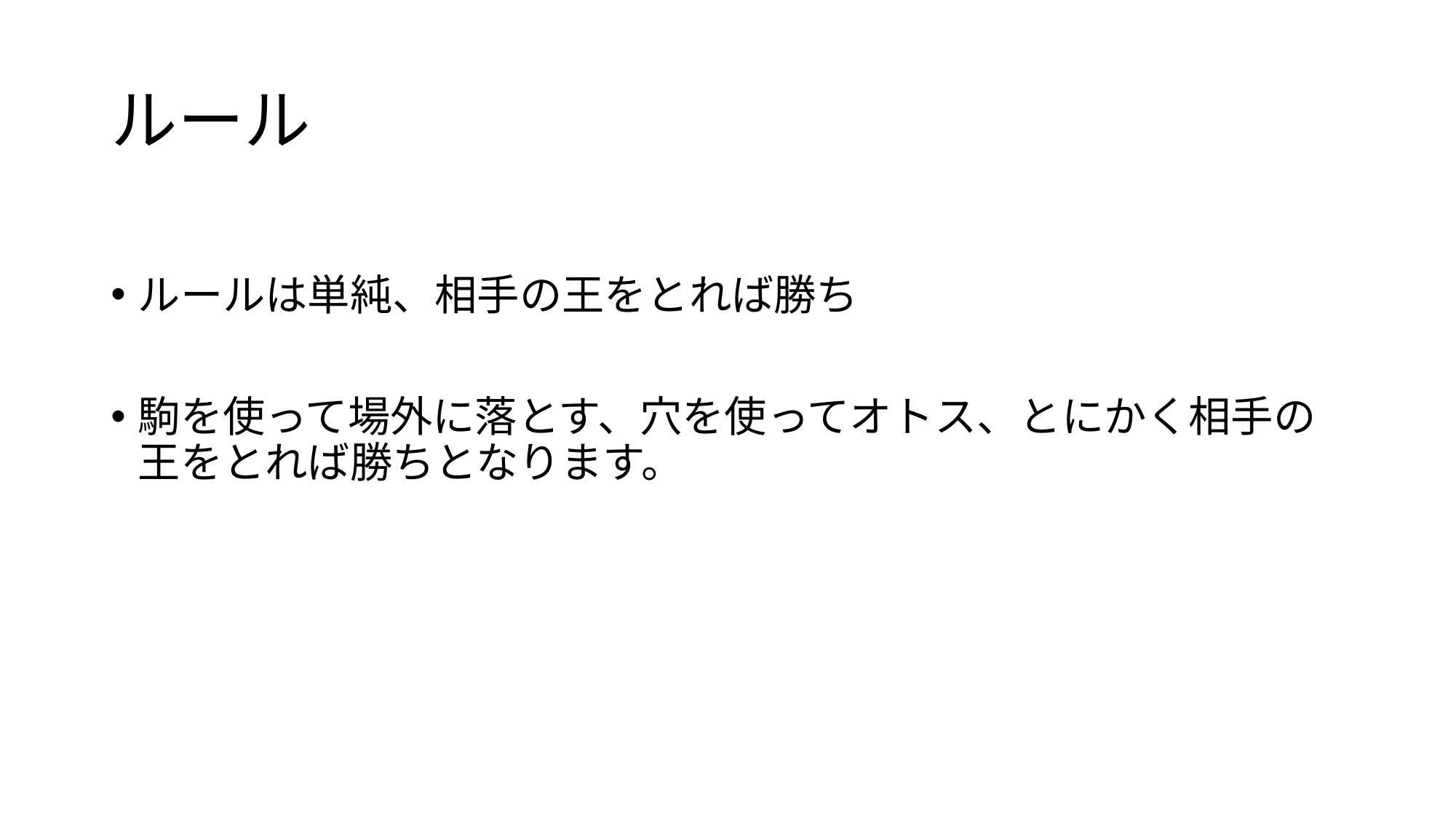

# ルール
ルールは単純、相手の王をとれば勝ち

駒を使って場外に落とす、穴を使ってオトス、とにかく相手の王をとれば勝ちとなります。